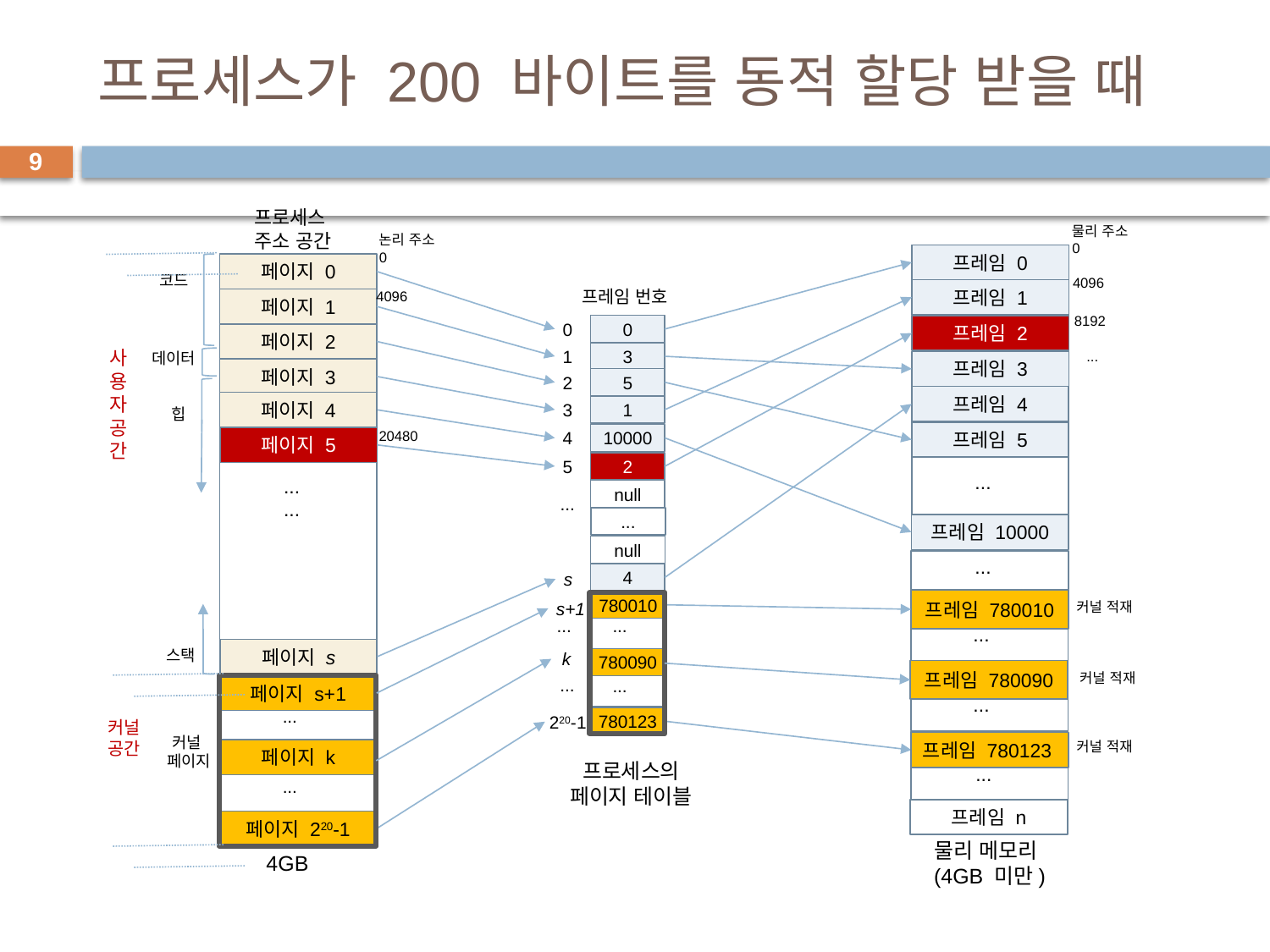

# 프로세스가 200 바이트를 동적 할당 받을 때
9
프로세스
주소 공간
물리 주소
논리 주소
0
0
프레임 0

페이지 0

4096
코드
프레임 1
4096
프레임 번호
페이지 1
8192
0
0
프레임 2
페이지 2
사
용
자
공
간
...
1
3

데이터
프레임 3
페이지 3
2
5

프레임 4
페이지 4
3
1
힙
20480
.
프레임 5
4
10000
페이지 5

5
2
...
...
...
null
...
...
프레임 10000
null

...
4
s
프레임 780010
780010
커널 적재

s+1
...
...

...

k

페이지 s
스택
780090
...
프레임 780090
커널 적재
...
...

페이지 s+1
...
...
220-1
780123
커널
공간
커널
페이지

커널 적재
프레임 780123
페이지 k
프로세스의
페이지 테이블
...
...
프레임 n
페이지 220-1
물리 메모리
(4GB 미만)
4GB